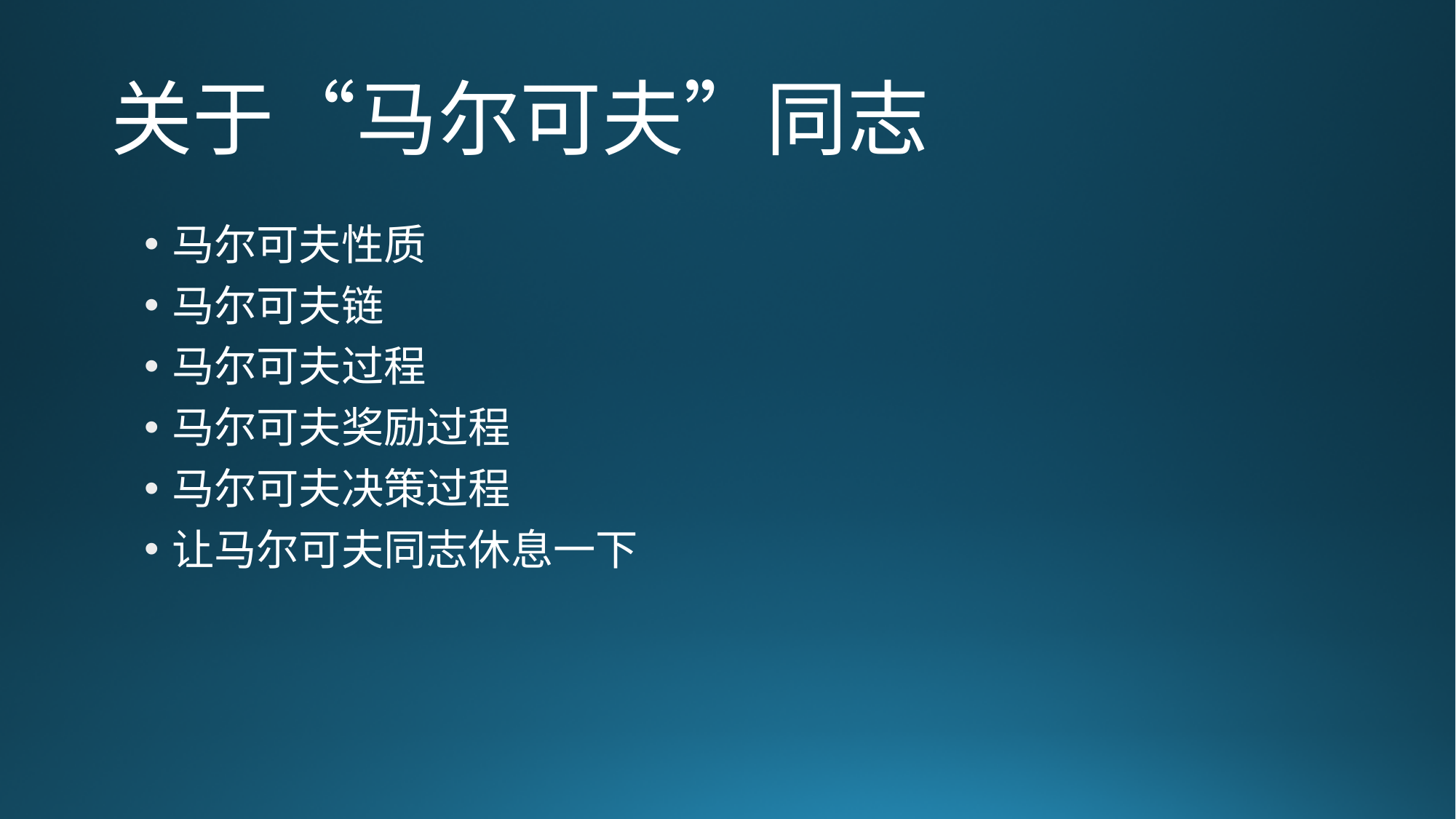

# 关于“马尔可夫”同志
马尔可夫性质
马尔可夫链
马尔可夫过程
马尔可夫奖励过程
马尔可夫决策过程
让马尔可夫同志休息一下